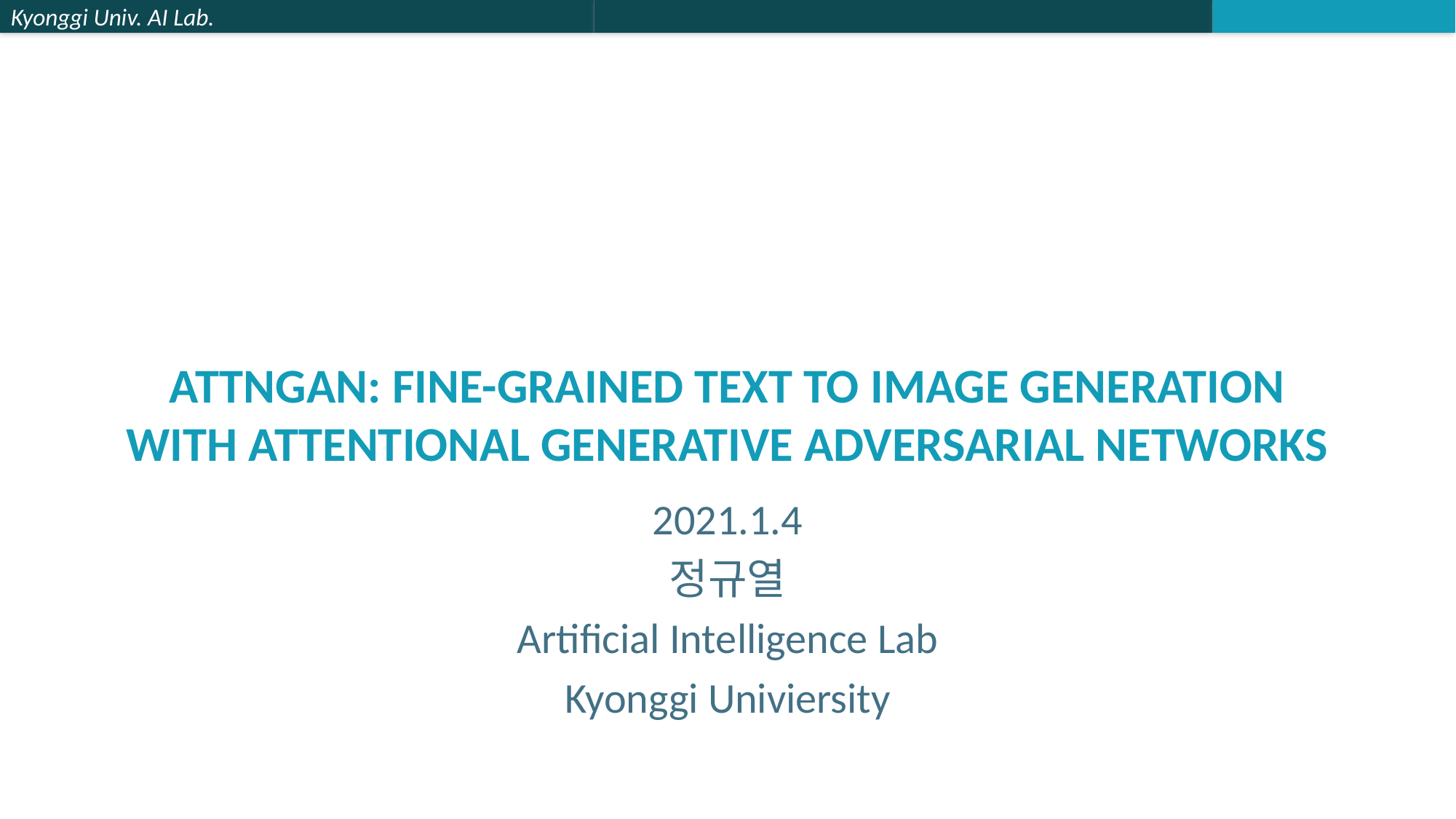

# AttnGAN: Fine-Grained Text to Image Generation with Attentional Generative Adversarial Networks
2021.1.4
정규열
Artificial Intelligence Lab
Kyonggi Univiersity